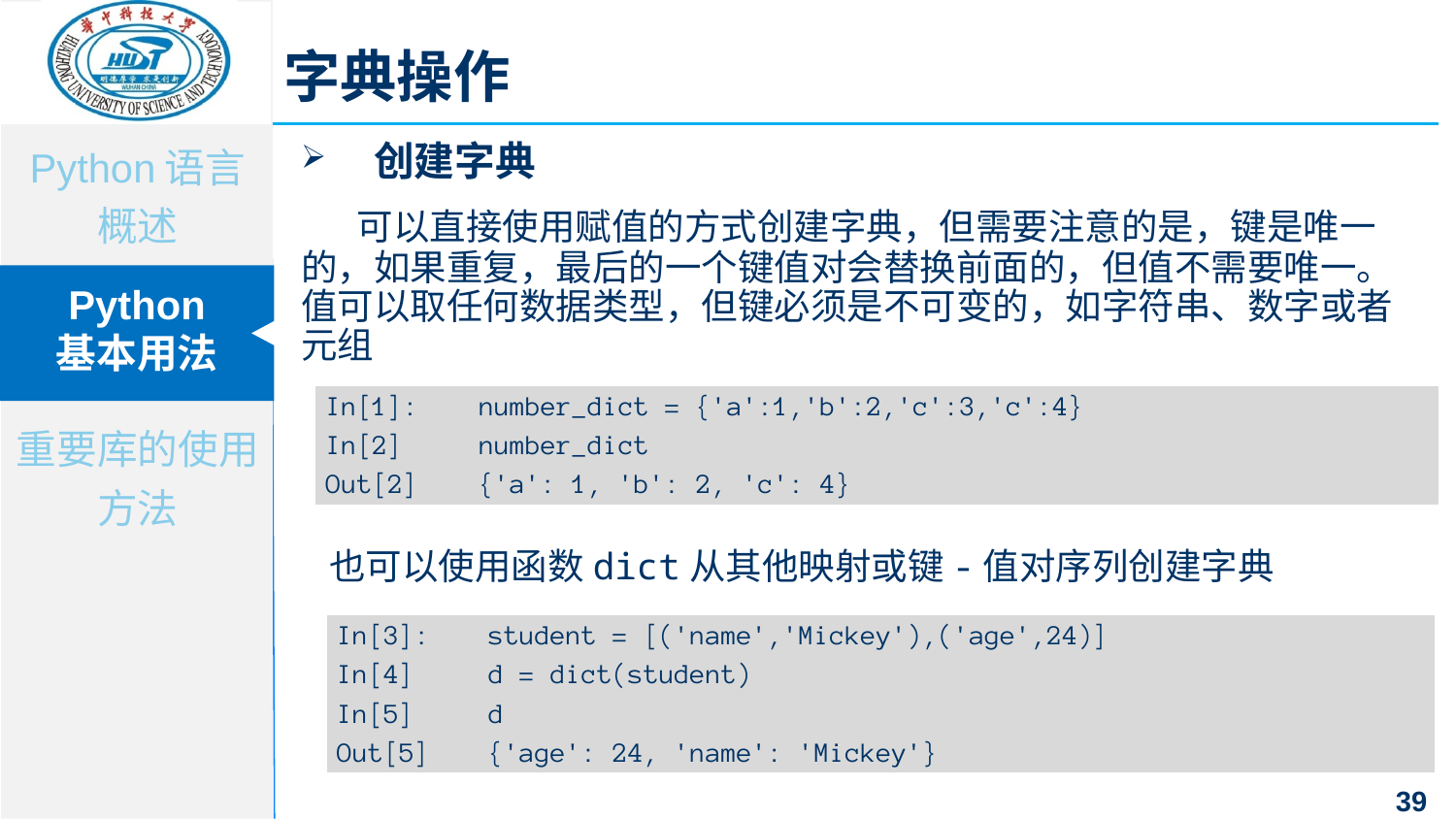

字典操作
创建字典
     可以直接使用赋值的方式创建字典，但需要注意的是，键是唯一的，如果重复，最后的一个键值对会替换前面的，但值不需要唯一。值可以取任何数据类型，但键必须是不可变的，如字符串、数字或者元组
| In[1]: | number\_dict = {'a':1,'b':2,'c':3,'c':4} |
| --- | --- |
| In[2] | number\_dict |
| Out[2] | {'a': 1, 'b': 2, 'c': 4} |
也可以使用函数dict从其他映射或键-值对序列创建字典
| In[3]: | student = [('name','Mickey'),('age',24)] |
| --- | --- |
| In[4] | d = dict(student) |
| In[5] | d |
| Out[5] | {'age': 24, 'name': 'Mickey'} |